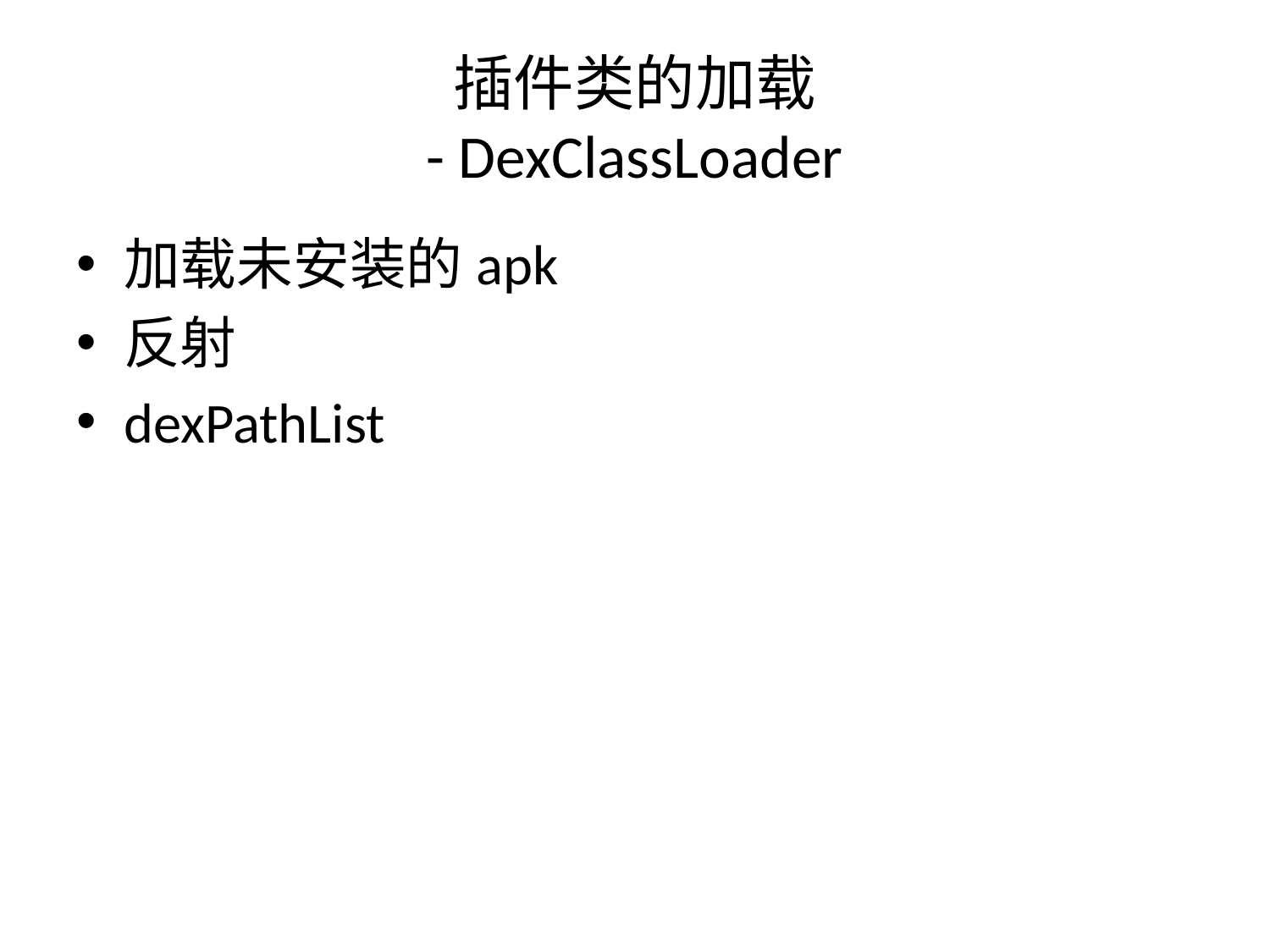

# 插件类的加载 - DexClassLoader
加载未安装的apk
反射
dexPathList